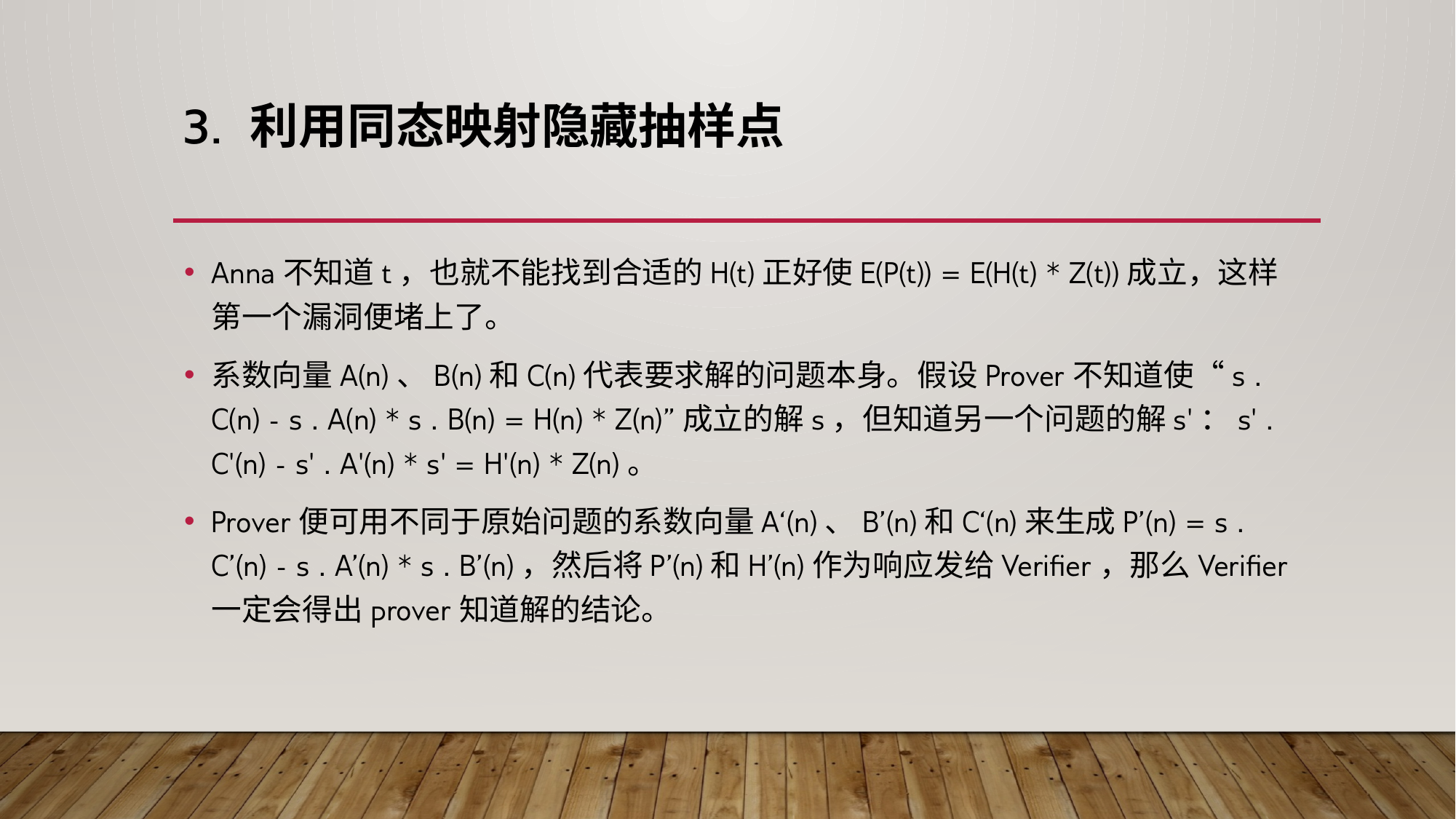

# 3. 利用同态映射隐藏抽样点
Anna不知道t，也就不能找到合适的H(t)正好使E(P(t)) = E(H(t) * Z(t))成立，这样第一个漏洞便堵上了。
系数向量A(n)、B(n)和C(n)代表要求解的问题本身。假设Prover不知道使“s . C(n) - s . A(n) * s . B(n) = H(n) * Z(n)”成立的解s，但知道另一个问题的解s'：s' . C'(n) - s' . A'(n) * s' = H'(n) * Z(n)。
Prover便可用不同于原始问题的系数向量A‘(n)、B’(n)和C‘(n)来生成P’(n) = s . C’(n) - s . A’(n) * s . B’(n)，然后将P’(n)和H’(n)作为响应发给Verifier，那么Verifier一定会得出prover知道解的结论。